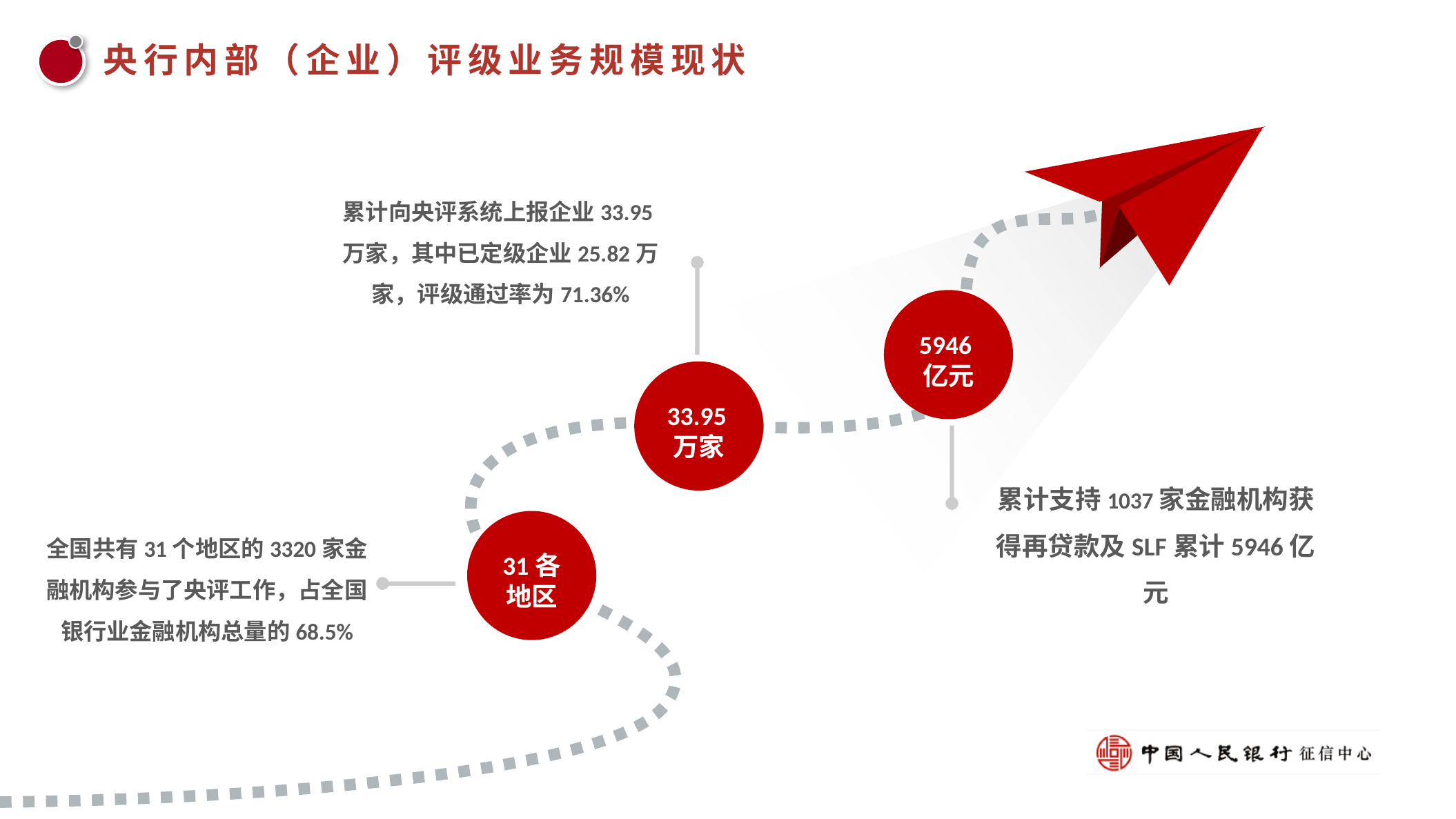

央行内部（企业）评级业务规模现状

累计向央评系统上报企业33.95万家，其中已定级企业25.82万家，评级通过率为71.36%

5946亿元

33.95万家

累计支持1037家金融机构获得再贷款及SLF累计5946亿元

全国共有31个地区的3320家金融机构参与了央评工作，占全国银行业金融机构总量的68.5%
31各地区